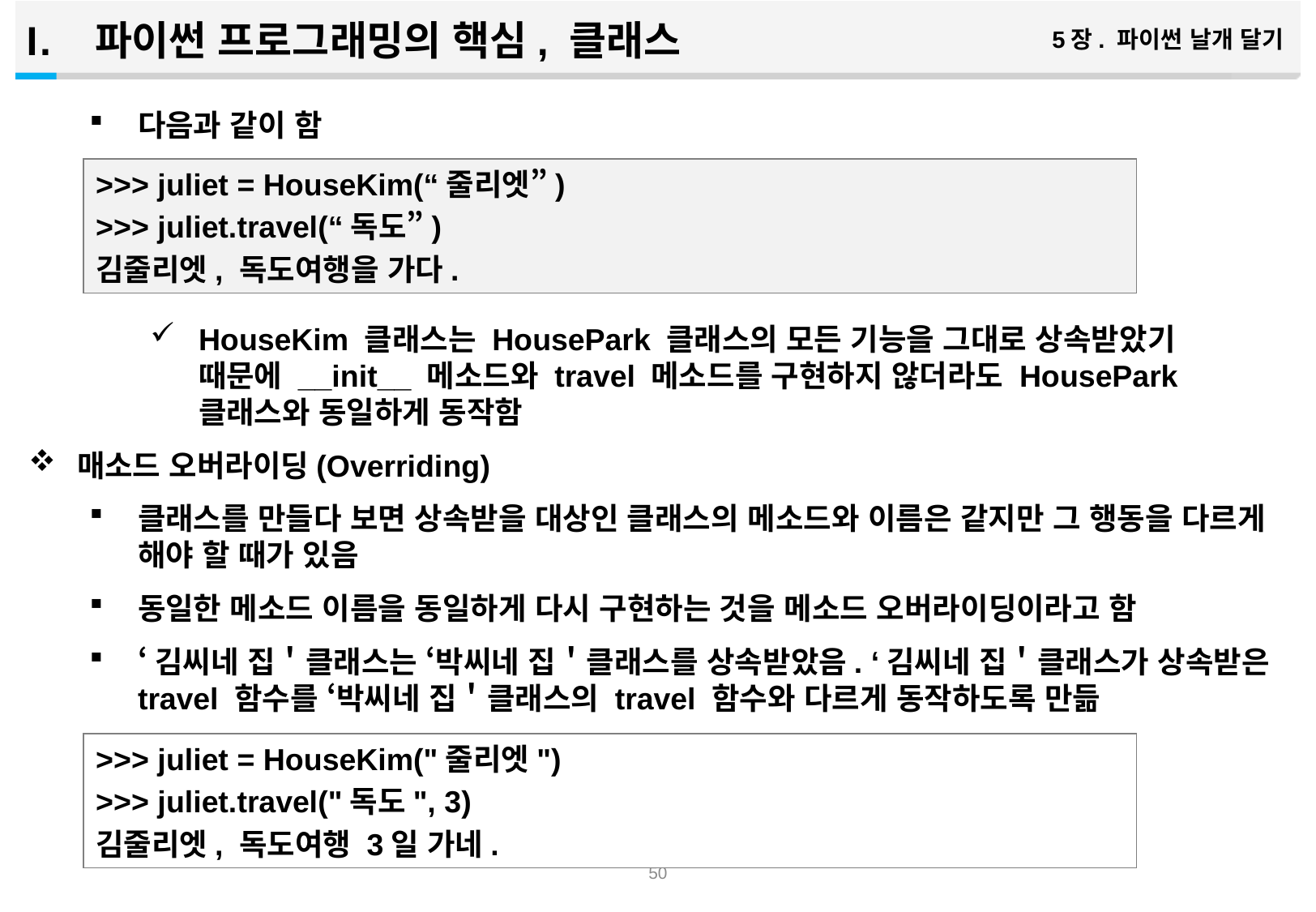

파이썬 프로그래밍의 핵심, 클래스
5장. 파이썬 날개 달기
다음과 같이 함

HouseKim 클래스는 HousePark 클래스의 모든 기능을 그대로 상속받았기       때문에 __init__ 메소드와 travel 메소드를 구현하지 않더라도 HousePark        클래스와 동일하게 동작함
매소드 오버라이딩(Overriding)
클래스를 만들다 보면 상속받을 대상인 클래스의 메소드와 이름은 같지만 그 행동을 다르게 해야 할 때가 있음
동일한 메소드 이름을 동일하게 다시 구현하는 것을 메소드 오버라이딩이라고 함
‘김씨네 집＇클래스는 ‘박씨네 집＇클래스를 상속받았음. ‘김씨네 집＇클래스가 상속받은 travel 함수를 ‘박씨네 집＇클래스의 travel 함수와 다르게 동작하도록 만듦

>>> juliet = HouseKim(“줄리엣”)
>>> juliet.travel(“독도”)
김줄리엣, 독도여행을 가다.
>>> juliet = HouseKim("줄리엣")
>>> juliet.travel("독도", 3)
김줄리엣, 독도여행 3일 가네.
50